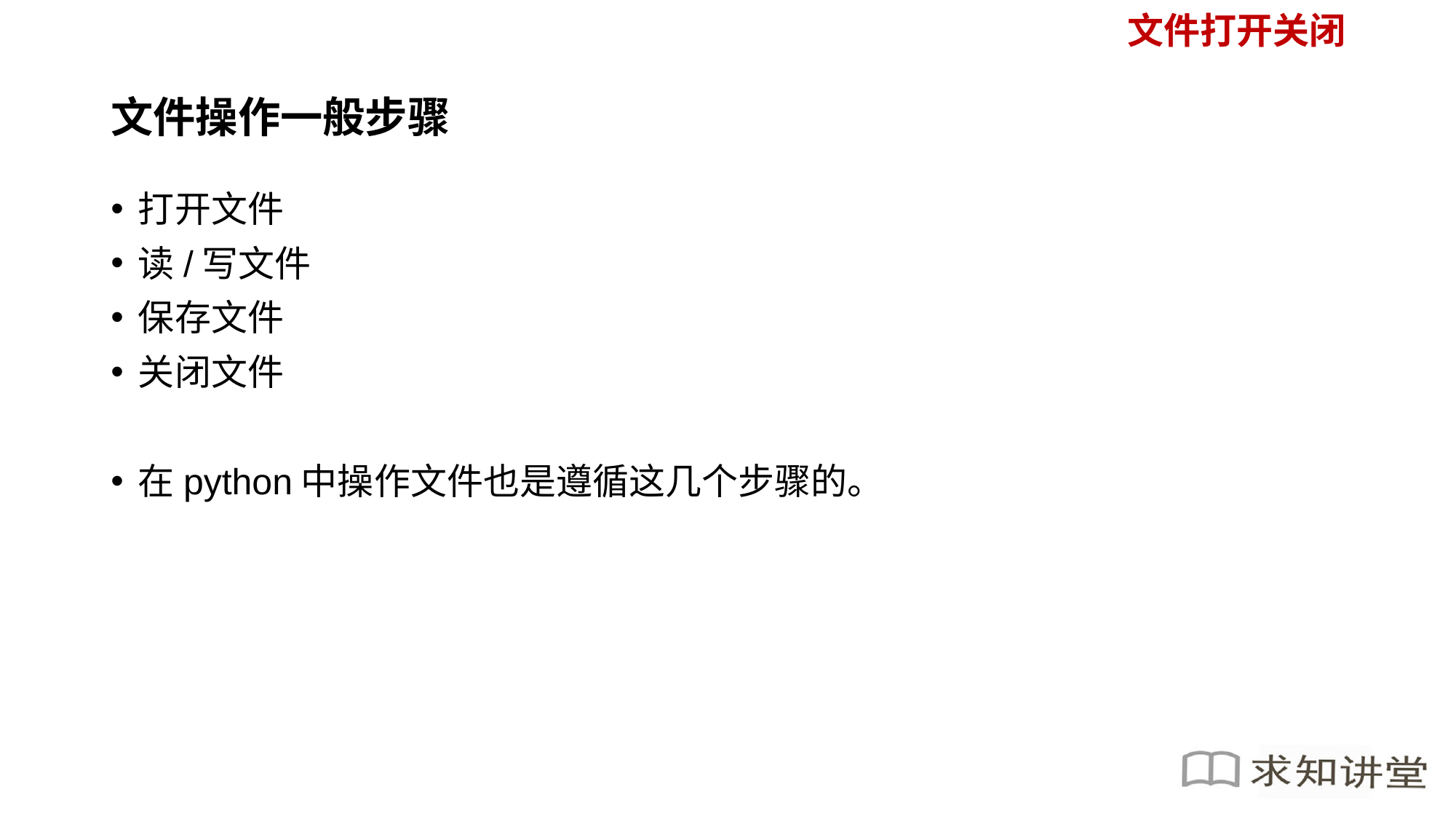

文件打开关闭
# 文件操作一般步骤
打开文件
读/写文件
保存文件
关闭文件

在python中操作文件也是遵循这几个步骤的。